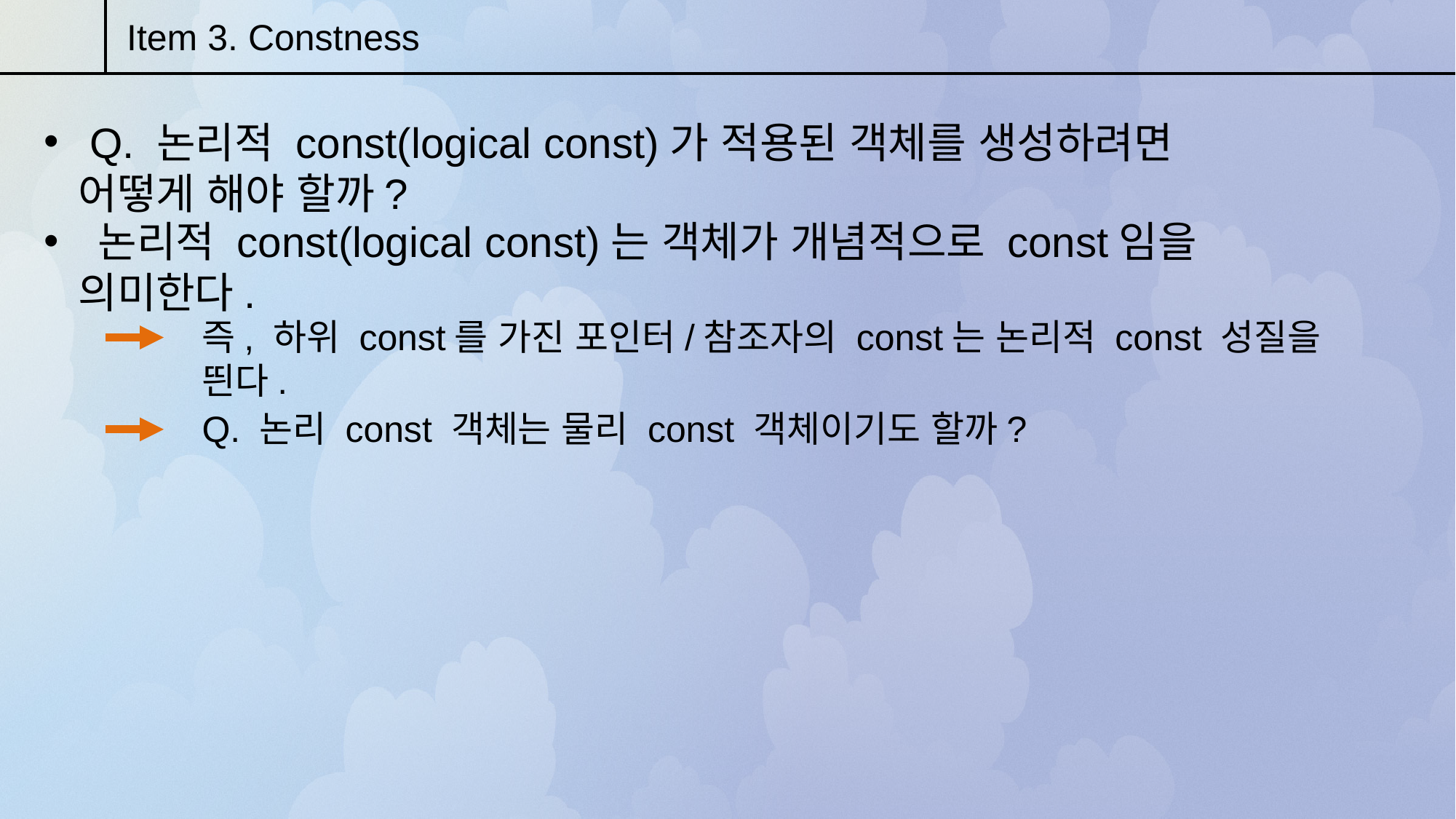

Item 3. Constness
 Q. 논리적 const(logical const)가 적용된 객체를 생성하려면 어떻게 해야 할까?
 논리적 const(logical const)는 객체가 개념적으로 const임을 의미한다.
즉, 하위 const를 가진 포인터/참조자의 const는 논리적 const 성질을 띈다.
Q. 논리 const 객체는 물리 const 객체이기도 할까?